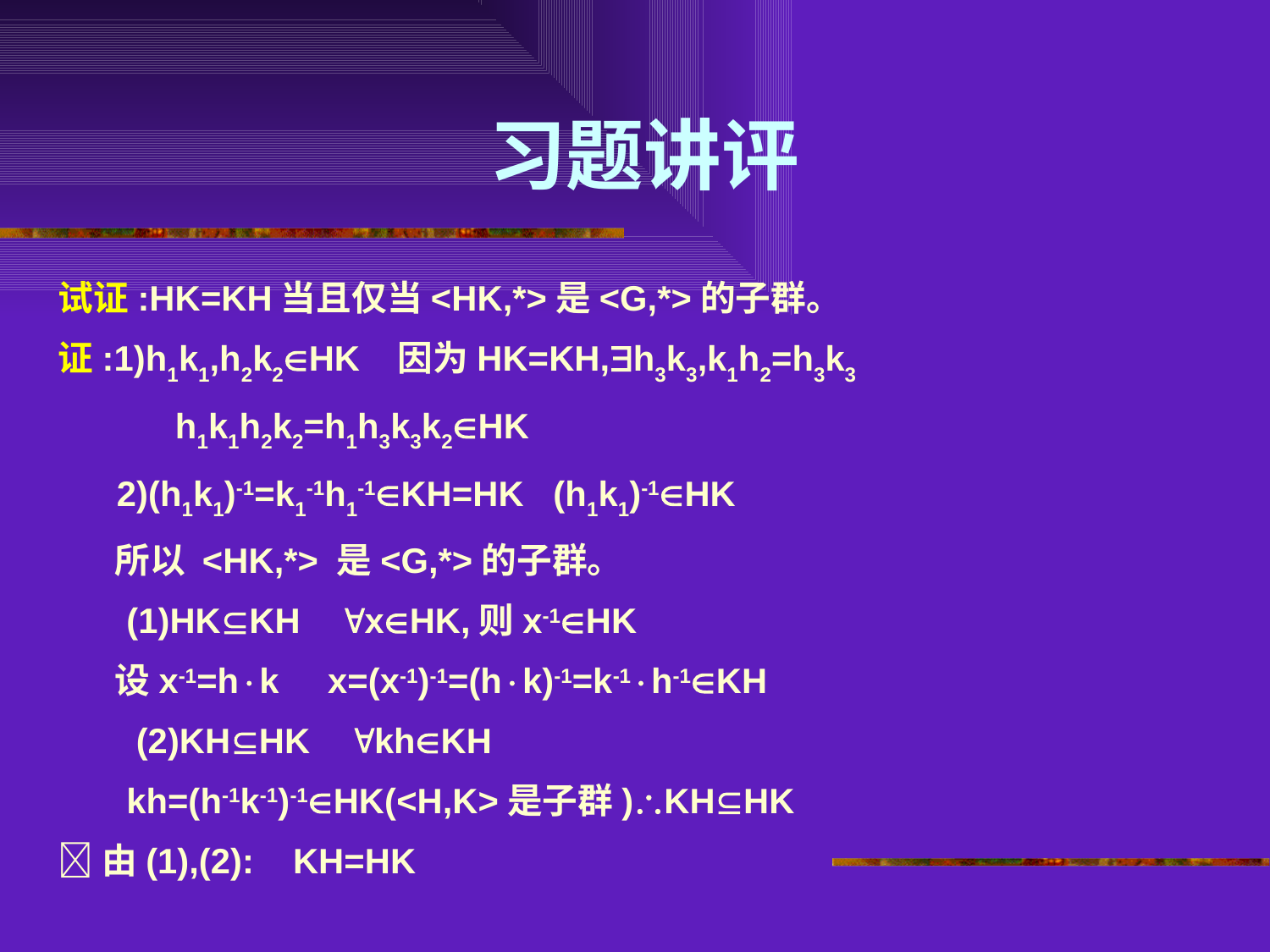

# 习题讲评
试证:HK=KH当且仅当<HK,*>是<G,*>的子群。
证:1)h1k1,h2k2∈HK   因为HK=KH,∃h3k3,k1h2=h3k3
            h1k1h2k2=h1h3k3k2∈HK
      2)(h1k1)-1=k1-1h1-1∈KH=HK   (h1k1)-1∈HK
      所以 <HK,*> 是<G,*>的子群。
       (1)HK⊆KH    ∀x∈HK,则x-1∈HK
      设x-1=h⋅k     x=(x-1)-1=(h⋅k)-1=k-1⋅h-1∈KH
        (2)KH⊆HK    ∀kh∈KH
       kh=(h-1k-1)-1∈HK(<H,K>是子群)∴KH⊆HK
∴由(1),(2):    KH=HK